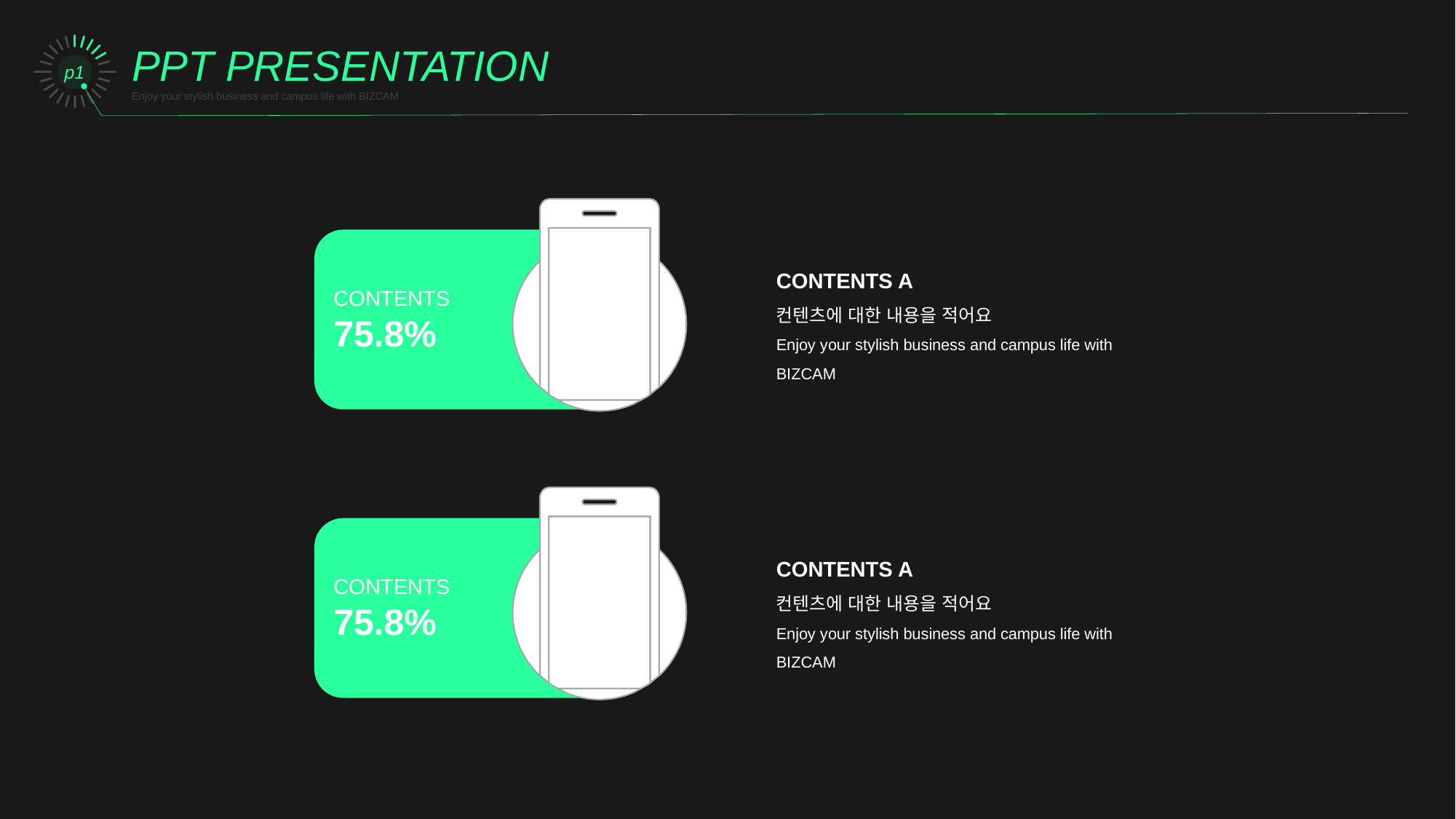

PPT PRESENTATION
Enjoy your stylish business and campus life with BIZCAM

p1

CONTENTS
75.8%
CONTENTS A
컨텐츠에 대한 내용을 적어요
Enjoy your stylish business and campus life with BIZCAM

CONTENTS
75.8%
CONTENTS A
컨텐츠에 대한 내용을 적어요
Enjoy your stylish business and campus life with BIZCAM